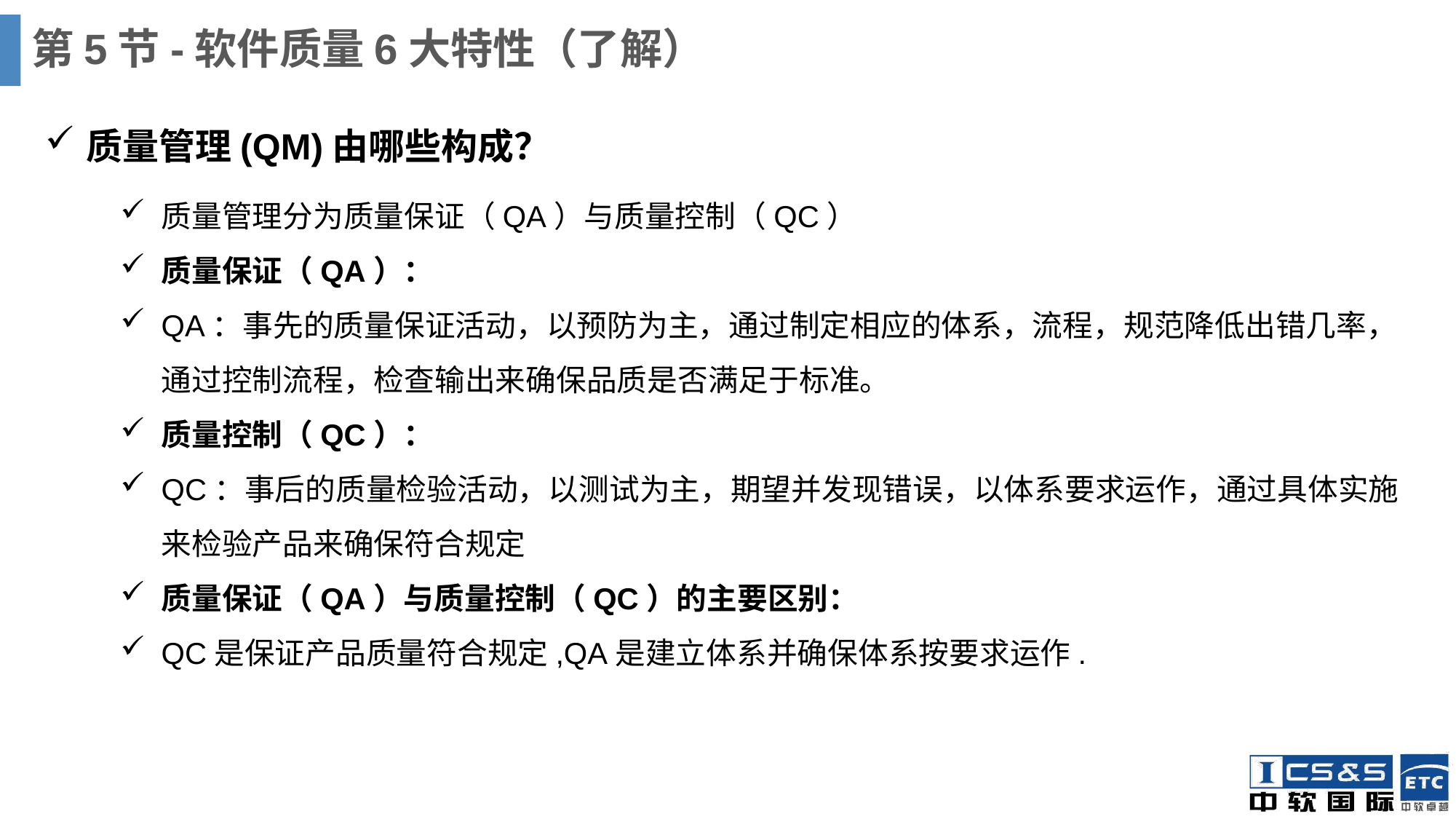

# 第5节-软件质量6大特性（了解）
质量管理(QM)由哪些构成？
质量管理分为质量保证（QA）与质量控制（QC）
质量保证（QA）：
QA：事先的质量保证活动，以预防为主，通过制定相应的体系，流程，规范降低出错几率，通过控制流程，检查输出来确保品质是否满足于标准。
质量控制（QC）：
QC：事后的质量检验活动，以测试为主，期望并发现错误，以体系要求运作，通过具体实施来检验产品来确保符合规定
质量保证（QA）与质量控制（QC）的主要区别：
QC是保证产品质量符合规定,QA是建立体系并确保体系按要求运作.